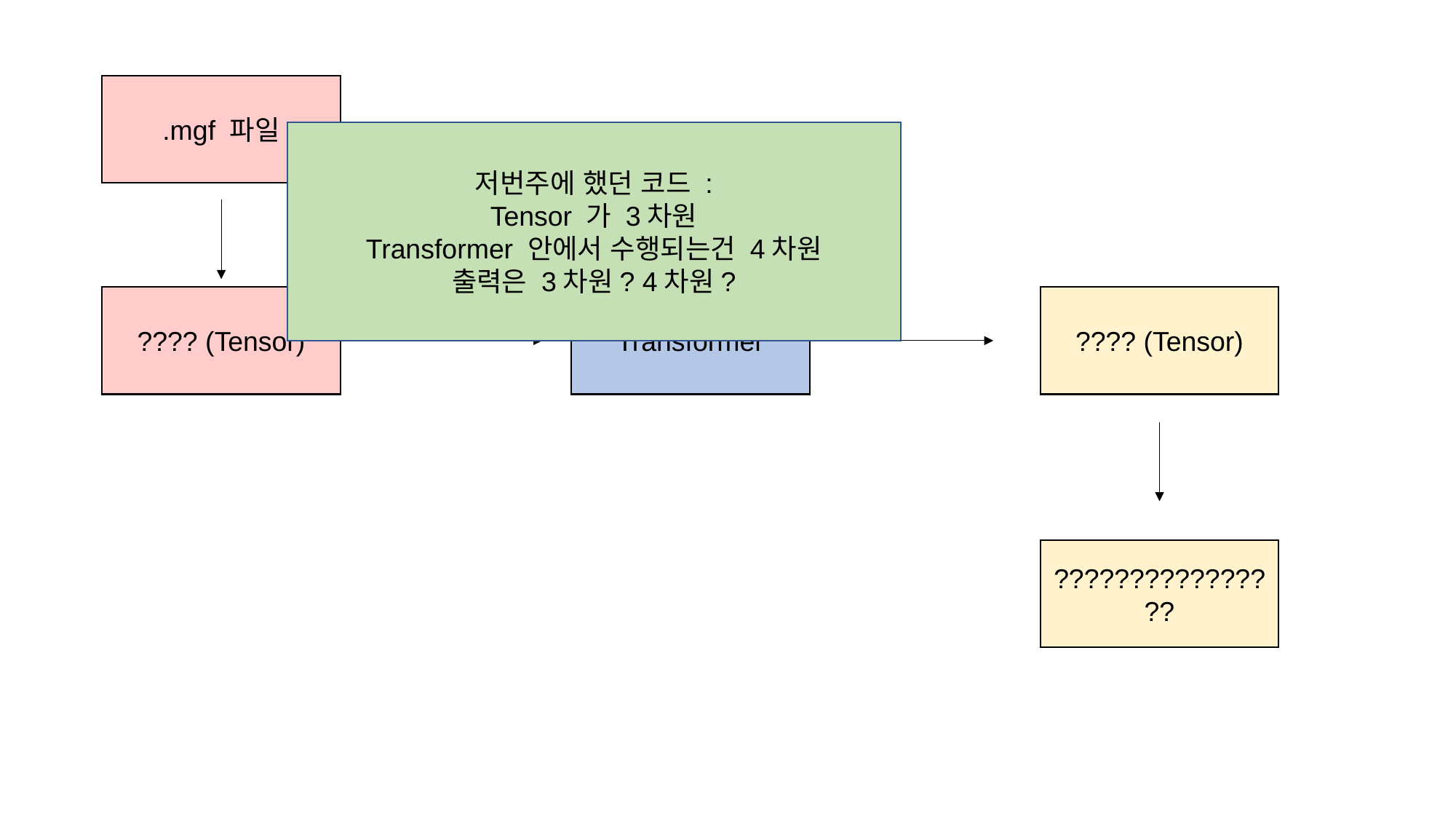

.mgf 파일
저번주에 했던 코드 :
Tensor 가 3차원
Transformer 안에서 수행되는건 4차원
출력은 3차원? 4차원?
Transformer
???? (Tensor)
???? (Tensor)
????????????????